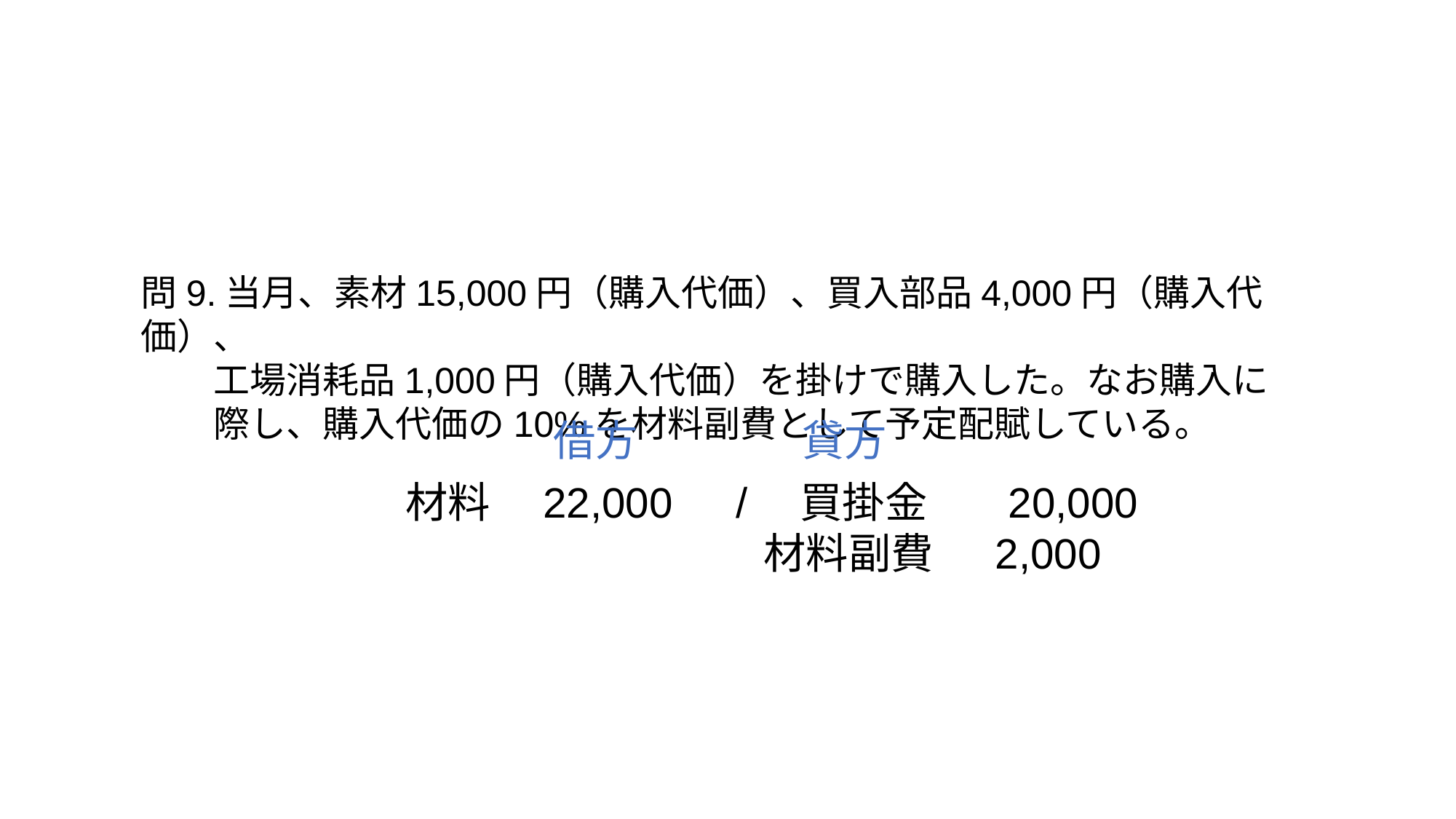

問9.当月、素材15,000円（購入代価）、買入部品4,000円（購入代価）、
　　工場消耗品1,000円（購入代価）を掛けで購入した。なお購入に
　　際し、購入代価の10%を材料副費として予定配賦している。
借方
貸方
材料　22,000　/　買掛金　   20,000
　　　　　　　　  材料副費　 2,000